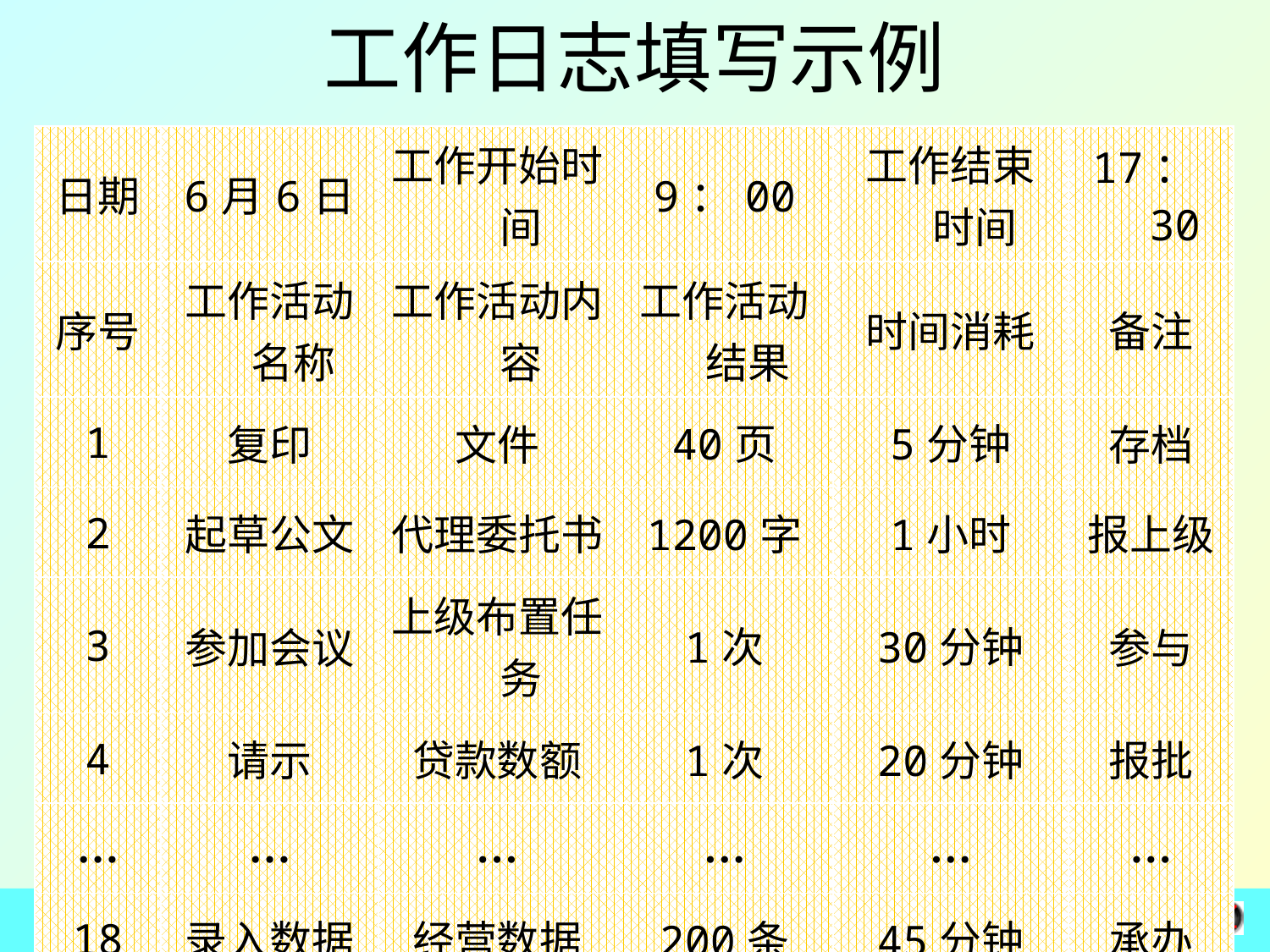

# 工作日志填写示例
| 日期 | 6月6日 | 工作开始时间 | 9：00 | 工作结束时间 | 17：30 |
| --- | --- | --- | --- | --- | --- |
| 序号 | 工作活动名称 | 工作活动内容 | 工作活动结果 | 时间消耗 | 备注 |
| 1 | 复印 | 文件 | 40页 | 5分钟 | 存档 |
| 2 | 起草公文 | 代理委托书 | 1200字 | 1小时 | 报上级 |
| 3 | 参加会议 | 上级布置任务 | 1次 | 30分钟 | 参与 |
| 4 | 请示 | 贷款数额 | 1次 | 20分钟 | 报批 |
| … | … | … | … | … | … |
| 18 | 录入数据 | 经营数据 | 200条 | 45分钟 | 承办 |
wangchenggang